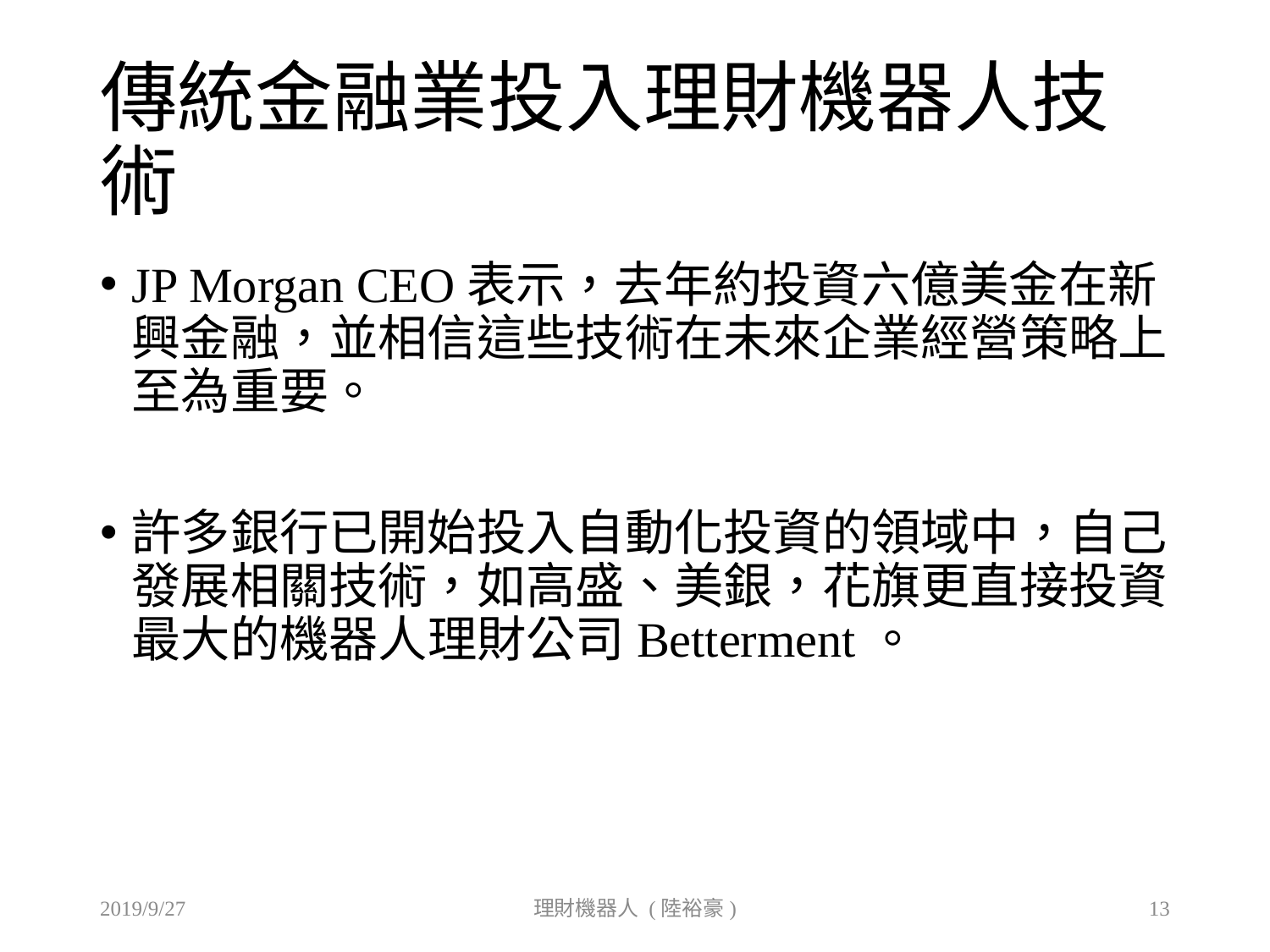

# 傳統金融業投入理財機器人技術
JP Morgan CEO表示，去年約投資六億美金在新興金融，並相信這些技術在未來企業經營策略上至為重要。

許多銀行已開始投入自動化投資的領域中，自己發展相關技術，如高盛、美銀，花旗更直接投資最大的機器人理財公司Betterment。

2019/9/27
理財機器人 (陸裕豪)
13